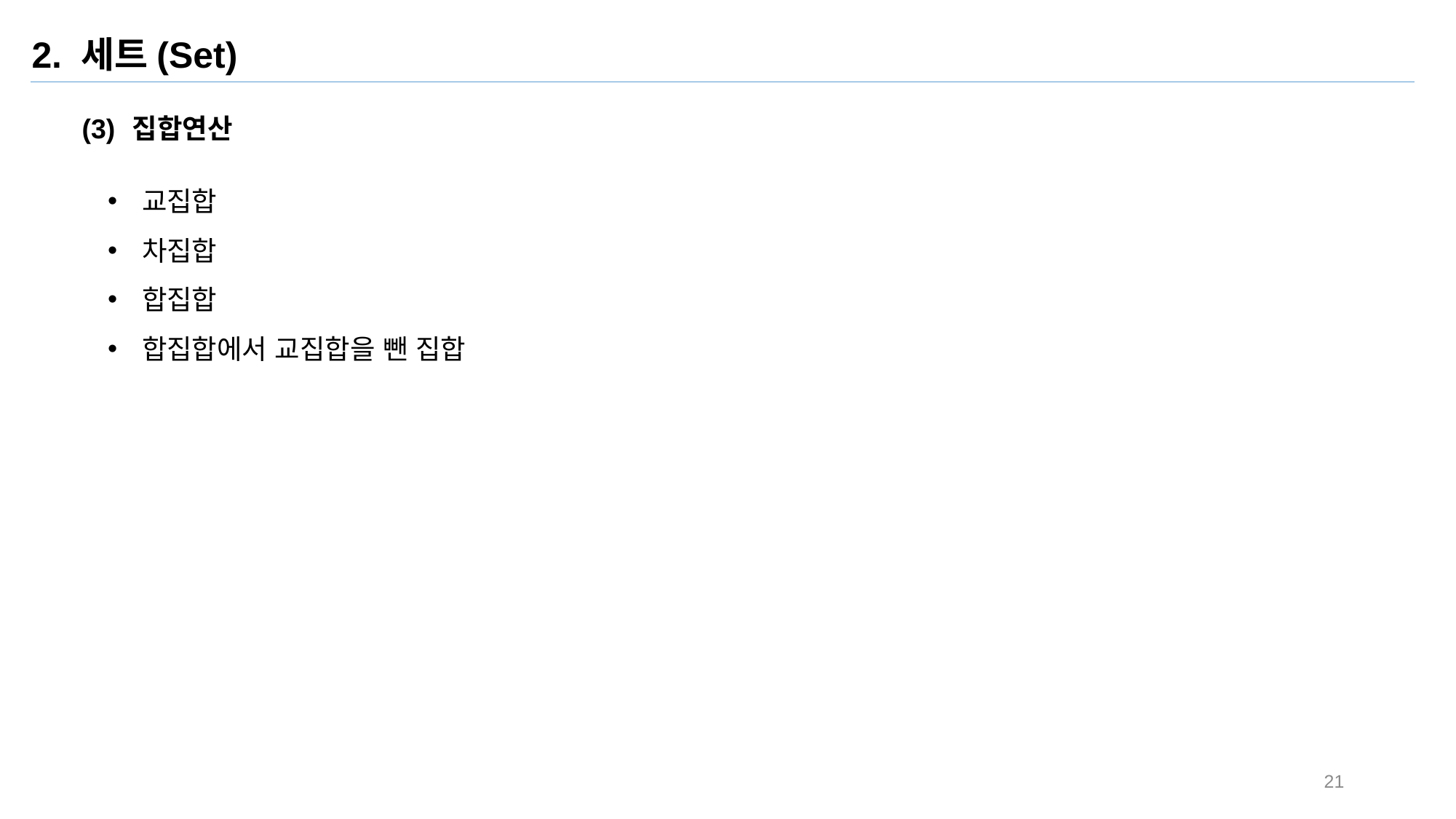

2. 세트(Set)
(3)  집합연산
교집합
차집합
합집합
합집합에서 교집합을 뺀 집합
#1
#2
#3
#4
#5
21